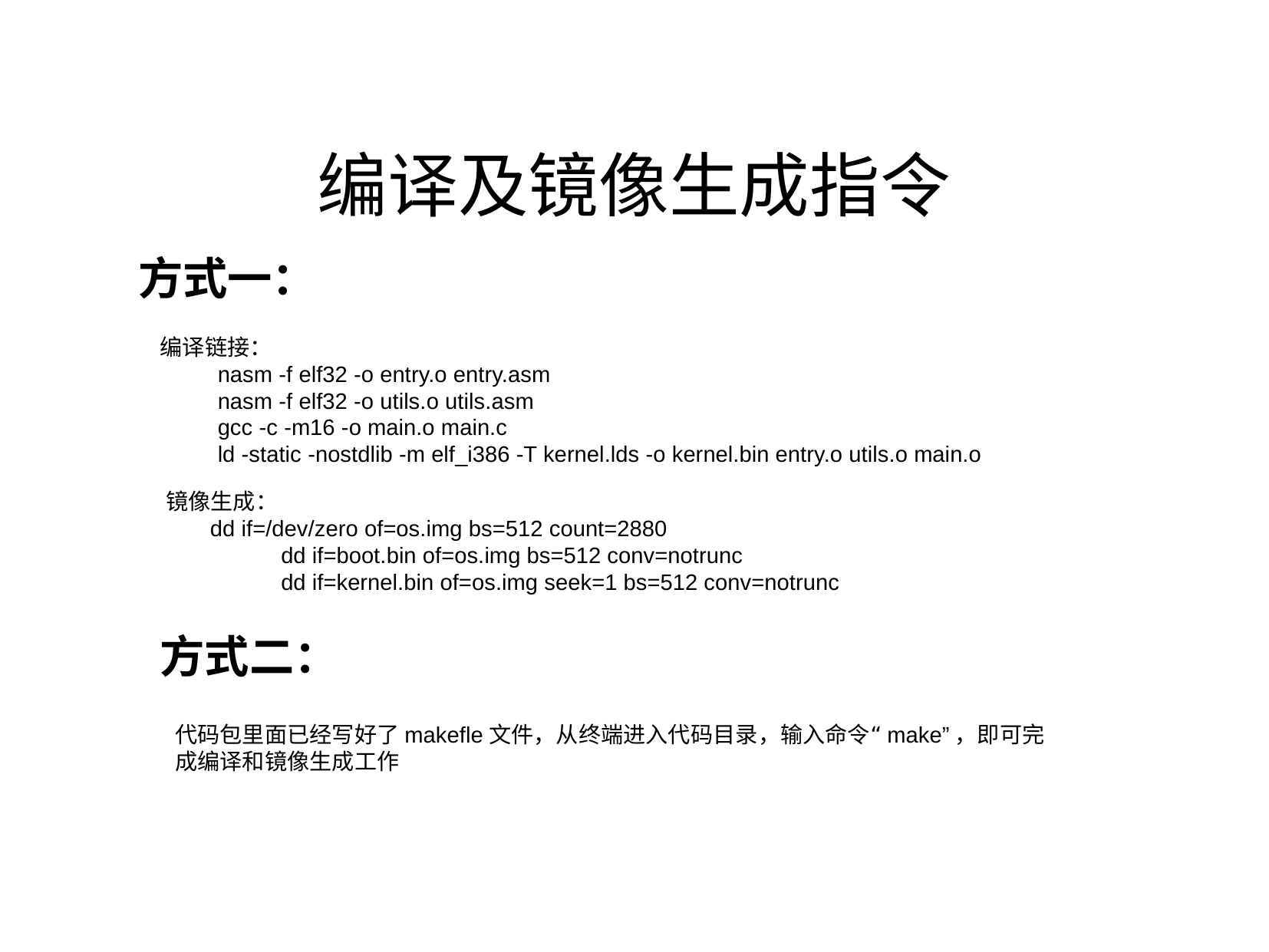

编译及镜像生成指令
方式一：

编译链接：
nasm -f elf32 -o entry.o entry.asm
nasm -f elf32 -o utils.o utils.asm
gcc -c -m16 -o main.o main.c
ld -static -nostdlib -m elf_i386 -T kernel.lds -o kernel.bin entry.o utils.o main.o

镜像生成：
       dd if=/dev/zero of=os.img bs=512 count=2880
	dd if=boot.bin of=os.img bs=512 conv=notrunc
	dd if=kernel.bin of=os.img seek=1 bs=512 conv=notrunc
方式二：

代码包里面已经写好了makefle文件，从终端进入代码目录，输入命令“make”，即可完成编译和镜像生成工作